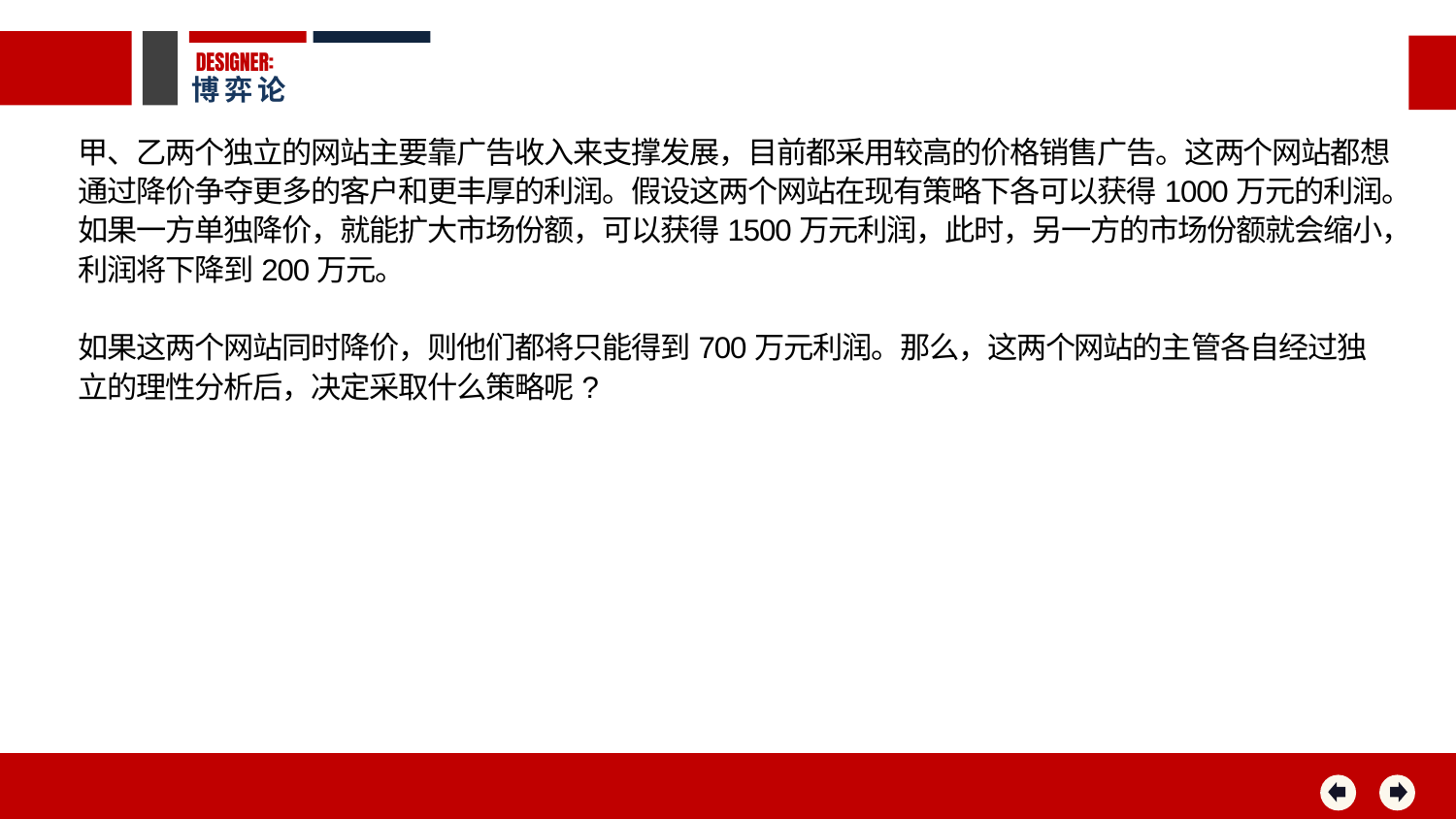

DESIGNER:
博弈论
甲、乙两个独立的网站主要靠广告收入来支撑发展，目前都采用较高的价格销售广告。这两个网站都想通过降价争夺更多的客户和更丰厚的利润。假设这两个网站在现有策略下各可以获得1000万元的利润。如果一方单独降价，就能扩大市场份额，可以获得1500万元利润，此时，另一方的市场份额就会缩小，利润将下降到200万元。

如果这两个网站同时降价，则他们都将只能得到700万元利润。那么，这两个网站的主管各自经过独立的理性分析后，决定采取什么策略呢?

| 投资额 收益 项 目 | 1 | 2 | 3 | 4 |
| --- | --- | --- | --- | --- |
| 甲 | 4 | 6 | 9 | 10 |
| 乙 | 3 | 9 | 10 | 11 |
| 丙 | 5 | 8 | 11 | 15 |
| 投资额 收益 项 目 | 1 | 2 | 3 | 4 |
| --- | --- | --- | --- | --- |
| 甲 | 4 | 6 | 9 | 10 |
| 乙 | 3 | 9 | 10 | 11 |
| 丙 | 5 | 8 | 11 | 15 |